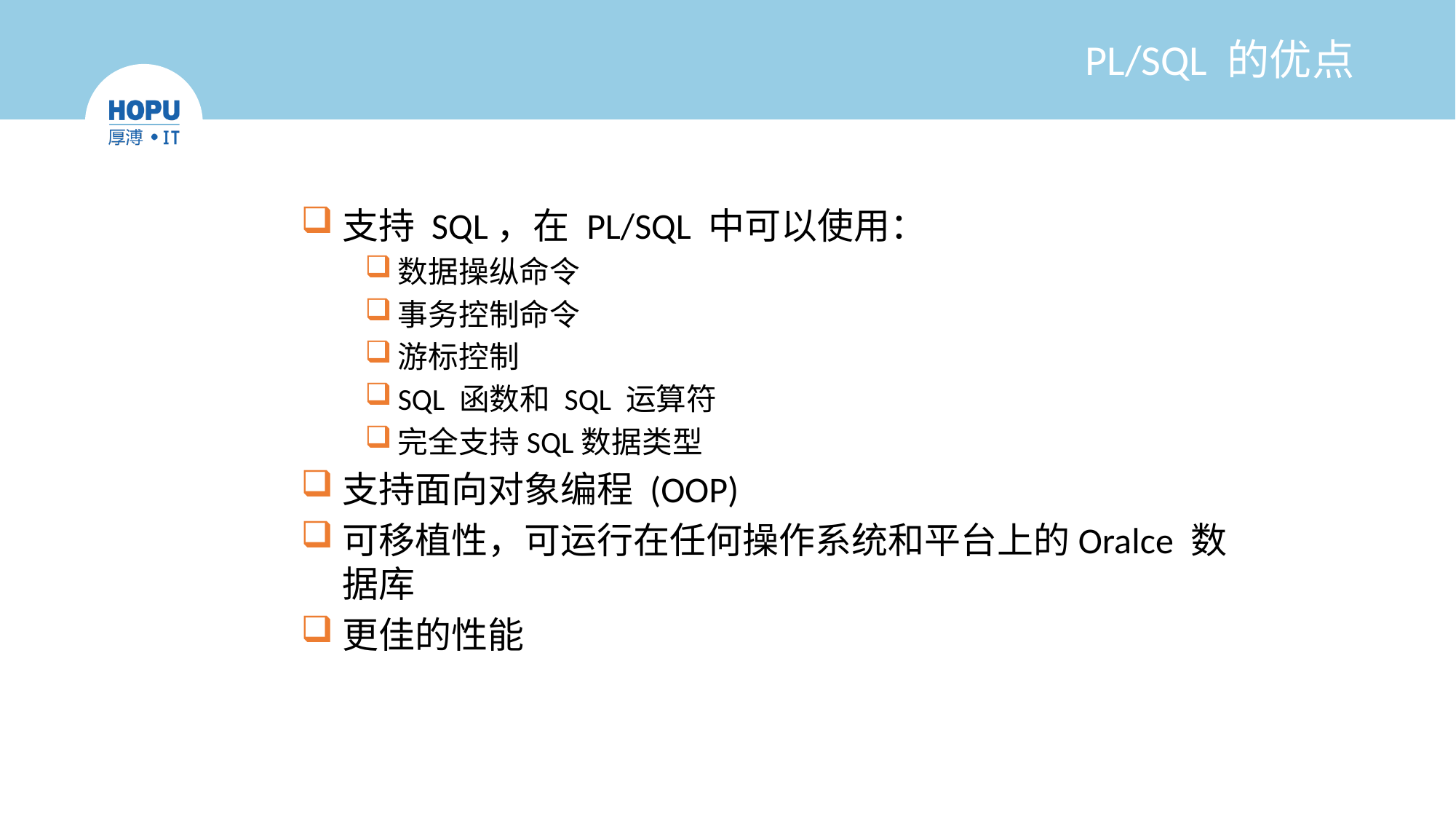

# PL/SQL 的优点
支持 SQL，在 PL/SQL 中可以使用：
数据操纵命令
事务控制命令
游标控制
SQL 函数和 SQL 运算符
完全支持SQL数据类型
支持面向对象编程 (OOP)
可移植性，可运行在任何操作系统和平台上的Oralce 数据库
更佳的性能